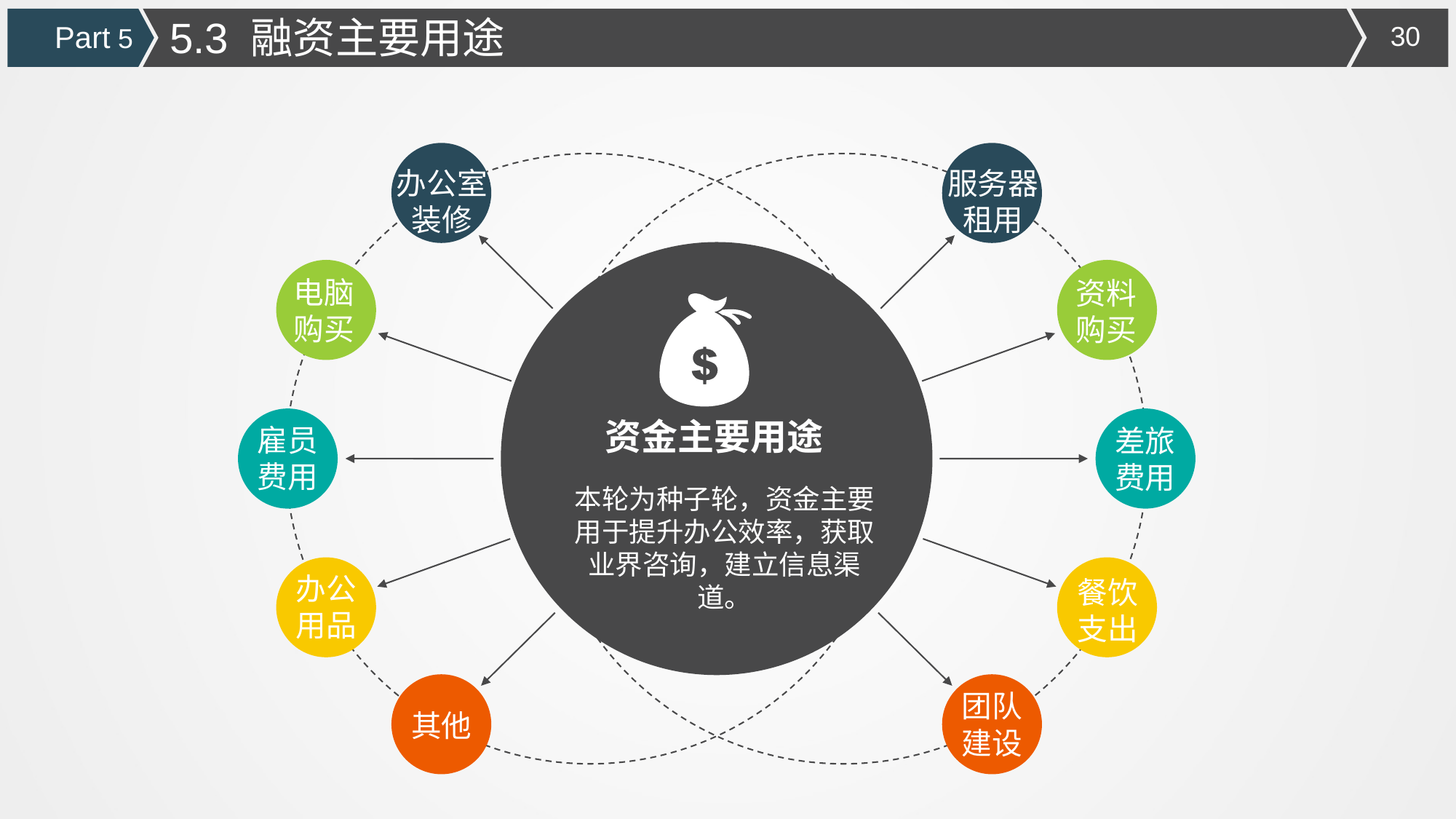

5.3 融资主要用途
Part 5

办公室装修

服务器租用

电脑购买

资料购买

资金主要用途

雇员费用

差旅费用

本轮为种子轮，资金主要用于提升办公效率，获取业界咨询，建立信息渠道。

办公用品

餐饮支出

其他

团队建设